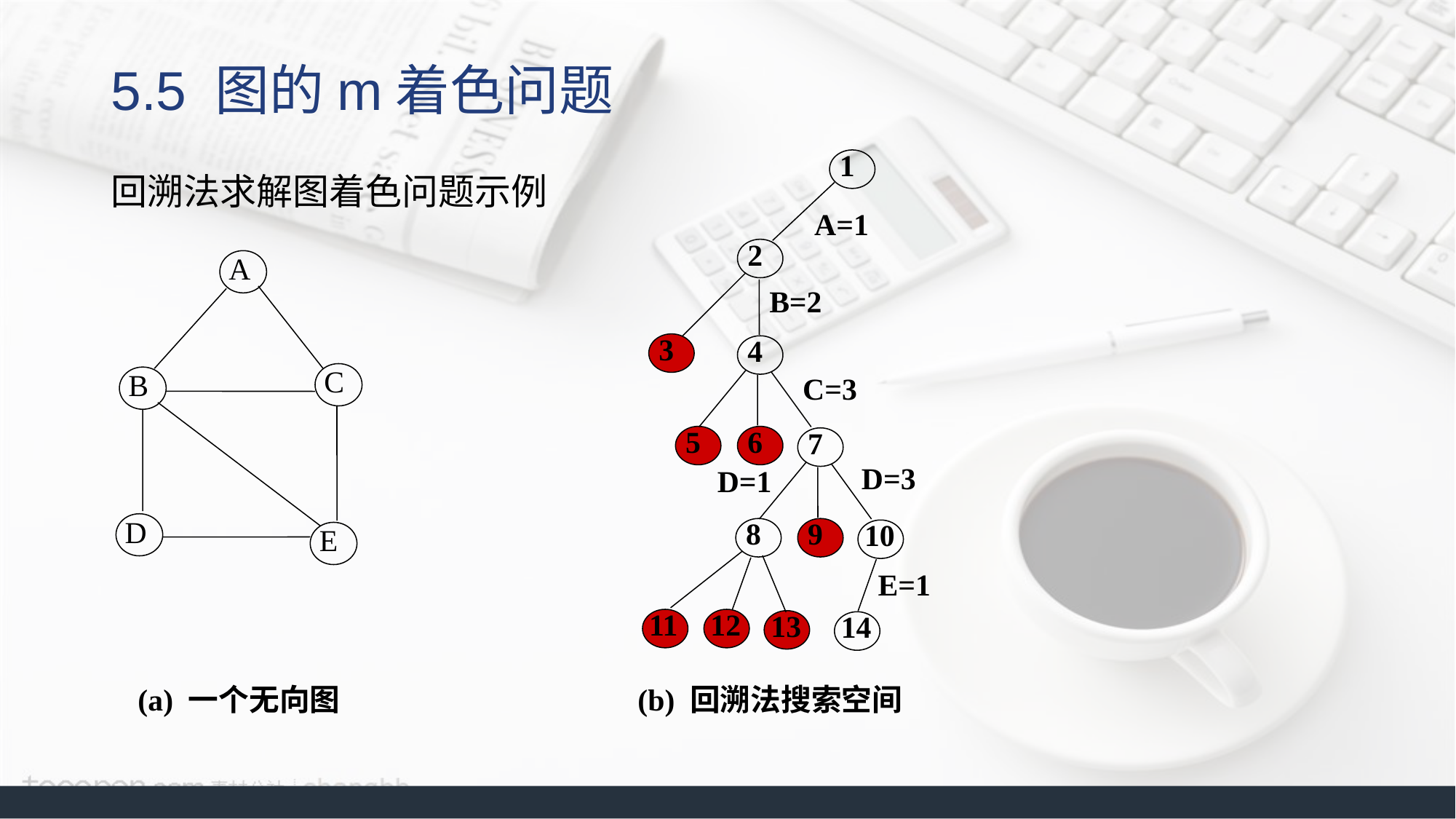

# 5.5 图的m着色问题
回溯法求解图着色问题示例
1

A=1
2
A

B=2
3
4
C
B

C=3

5
6
7

D=3

D=1
D
8
9
10
E

E=1
11
12
13
14
(a) 一个无向图                                          (b) 回溯法搜索空间